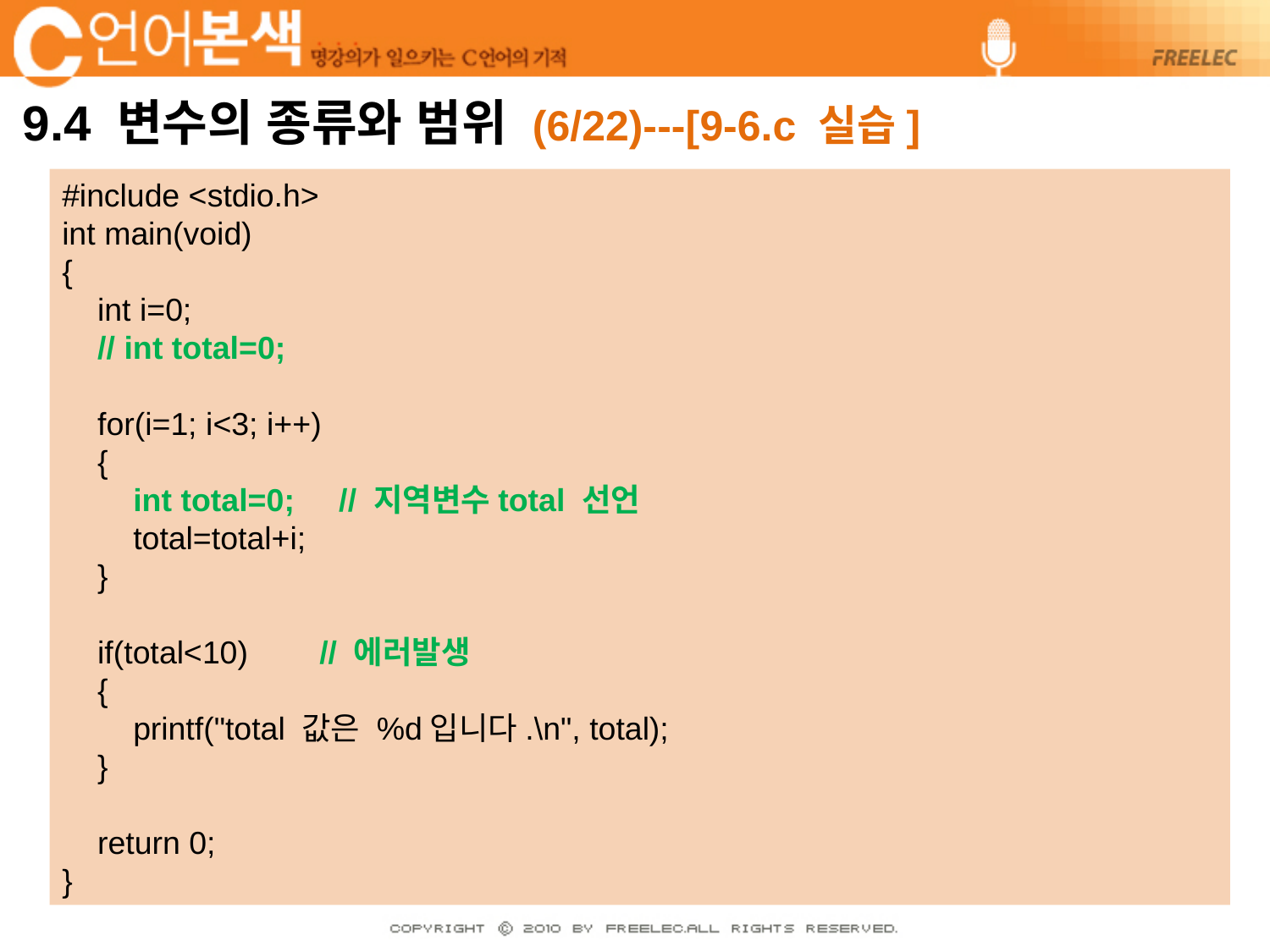

# 9.4 변수의 종류와 범위 (6/22)---[9-6.c 실습]

#include <stdio.h>
int main(void)
{
    int i=0;
    // int total=0;

    for(i=1; i<3; i++)
    {
        int total=0;     // 지역변수total 선언
        total=total+i;
    }

    if(total<10)        // 에러발생
    {
        printf("total 값은 %d입니다.\n", total);
    }

    return 0;
}